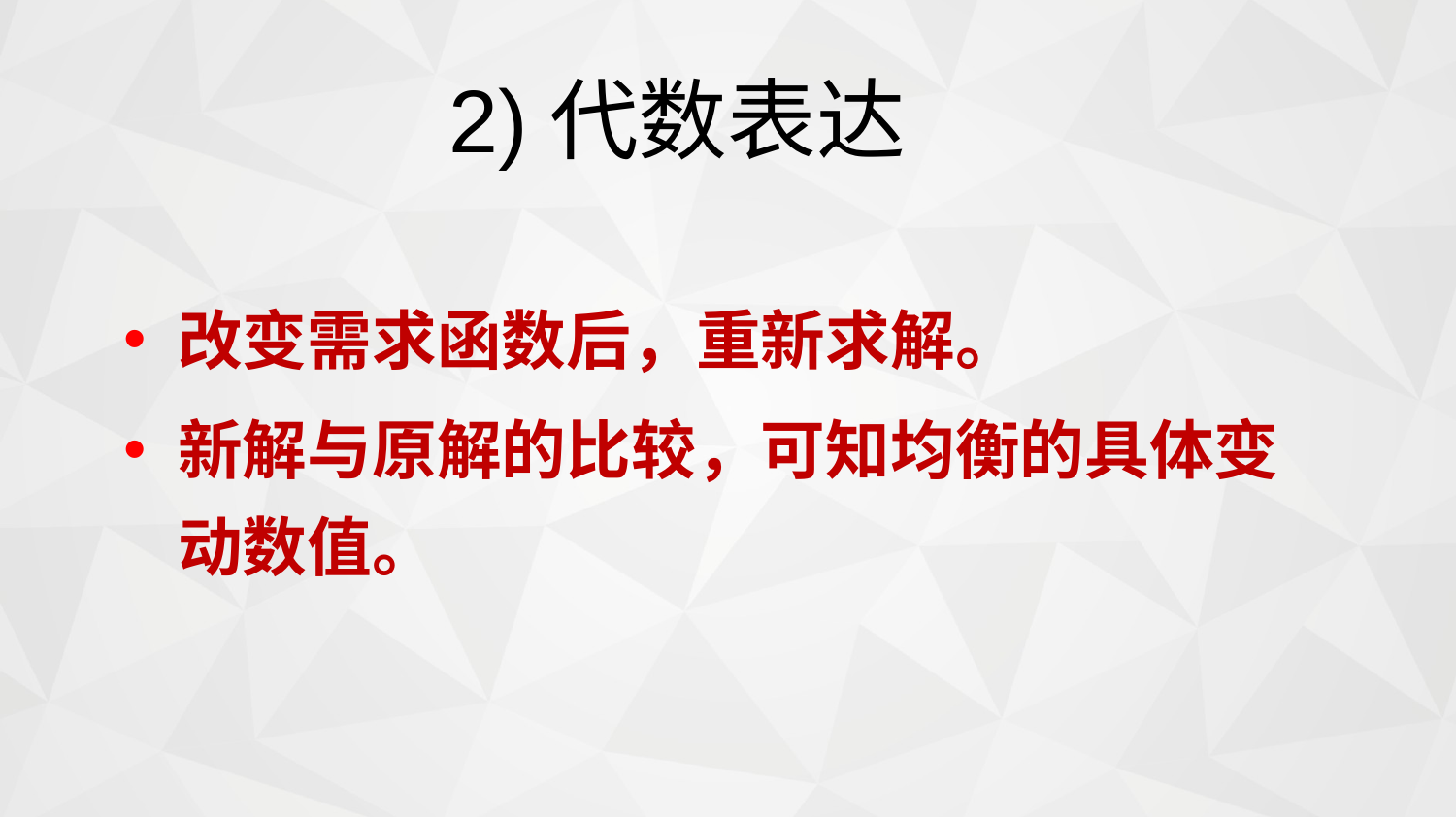

# 2)代数表达
改变需求函数后，重新求解。
新解与原解的比较，可知均衡的具体变动数值。
40